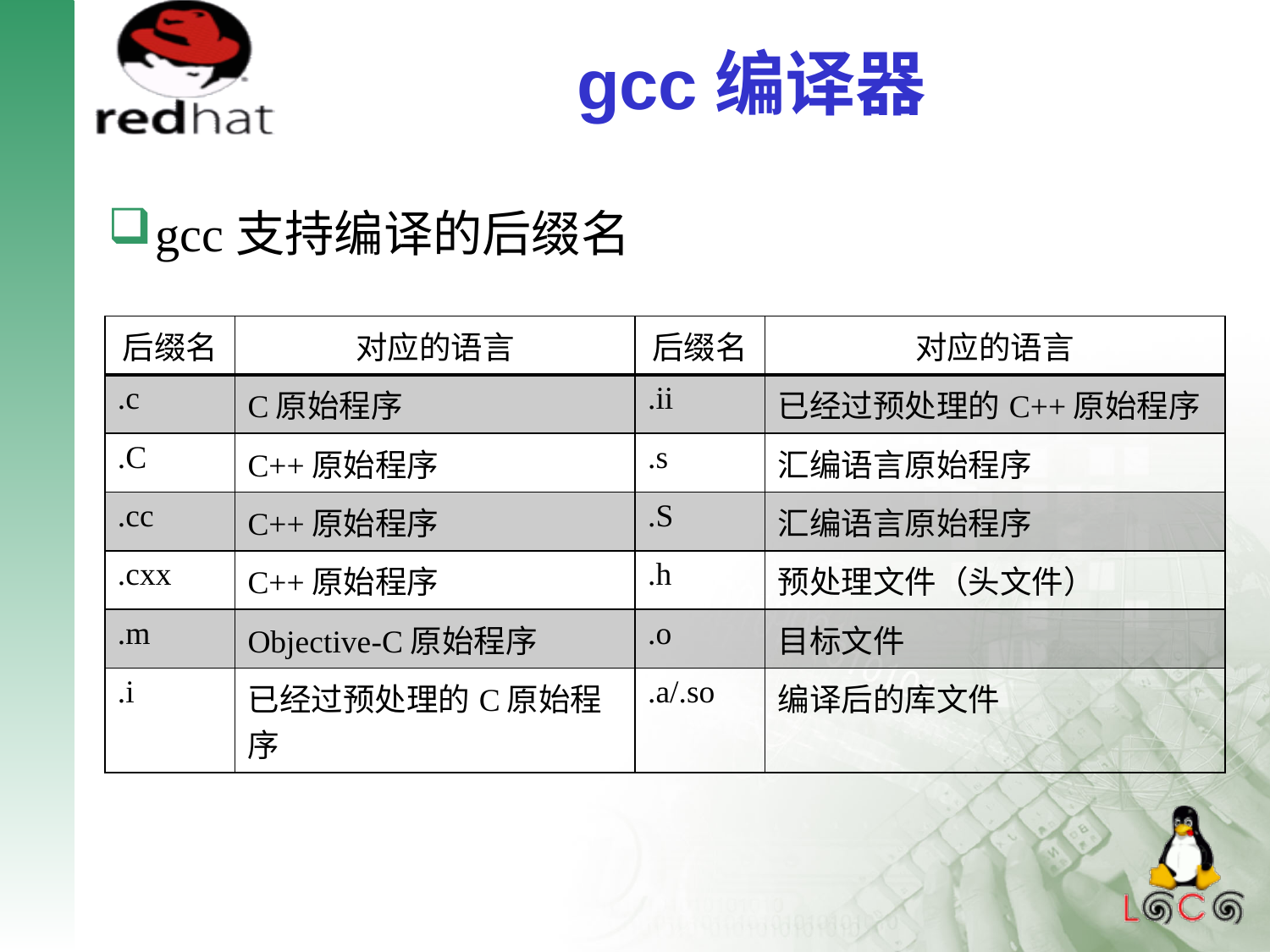

# gcc编译器
gcc支持编译的后缀名

| 后缀名 | 对应的语言 | 后缀名 | 对应的语言 |
| --- | --- | --- | --- |
| .c | C原始程序 | .ii | 已经过预处理的C++原始程序 |
| .C | C++原始程序 | .s | 汇编语言原始程序 |
| .cc | C++原始程序 | .S | 汇编语言原始程序 |
| .cxx | C++原始程序 | .h | 预处理文件（头文件） |
| .m | Objective-C原始程序 | .o | 目标文件 |
| .i | 已经过预处理的C原始程序 | .a/.so | 编译后的库文件 |